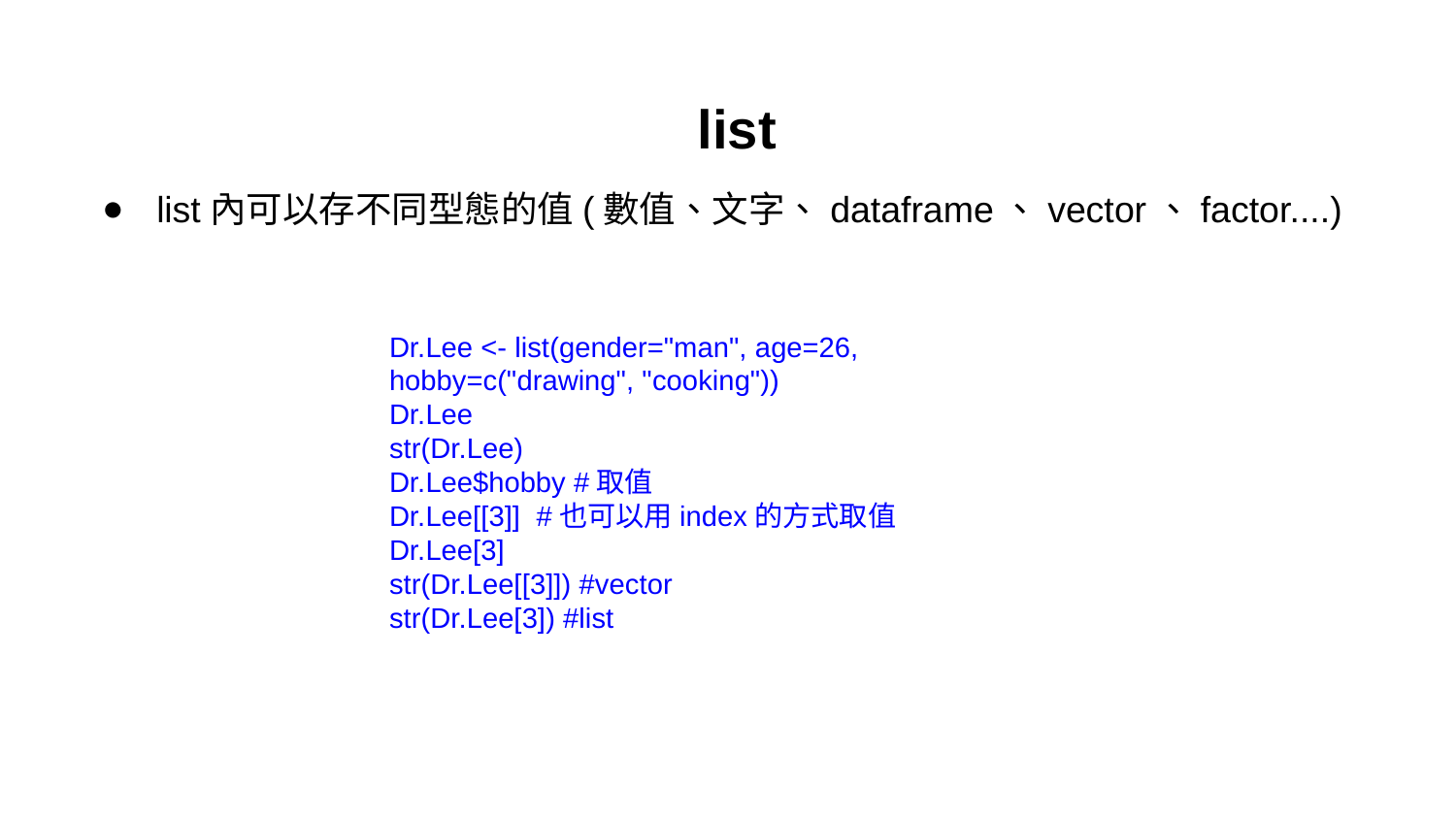

# list
list內可以存不同型態的值(數值、文字、dataframe、vector、factor....)

Dr.Lee <- list(gender="man", age=26, hobby=c("drawing", "cooking"))
Dr.Lee
str(Dr.Lee)
Dr.Lee$hobby #取值
Dr.Lee[[3]]  #也可以用index的方式取值
Dr.Lee[3]
str(Dr.Lee[[3]]) #vector
str(Dr.Lee[3]) #list